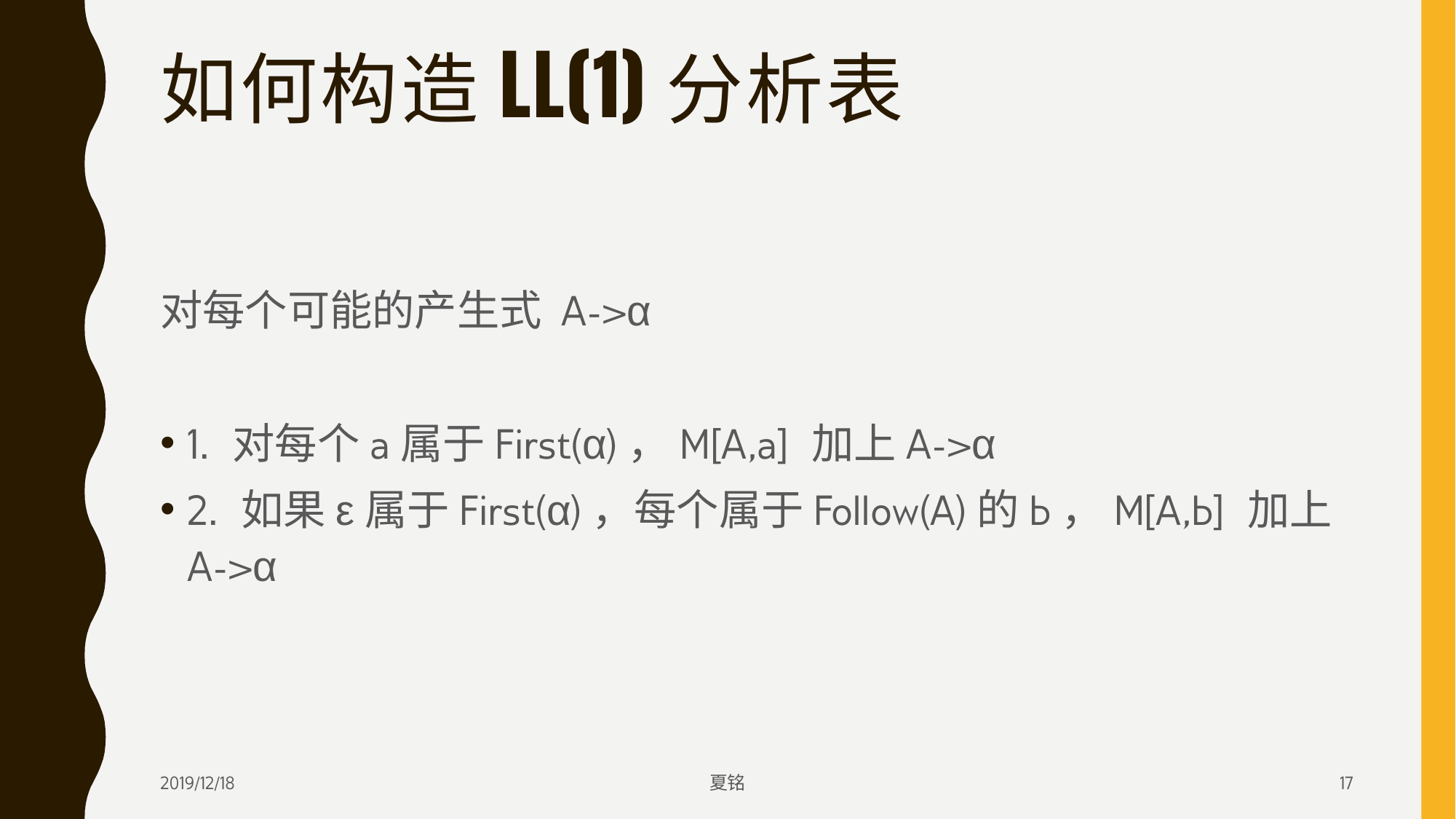

# 如何构造LL(1)分析表
对每个可能的产生式 A->α

1. 对每个a属于First(α)，M[A,a] 加上A->α
2. 如果ε属于First(α)，每个属于Follow(A)的b，M[A,b] 加上A->α
2019/12/18
夏铭
17